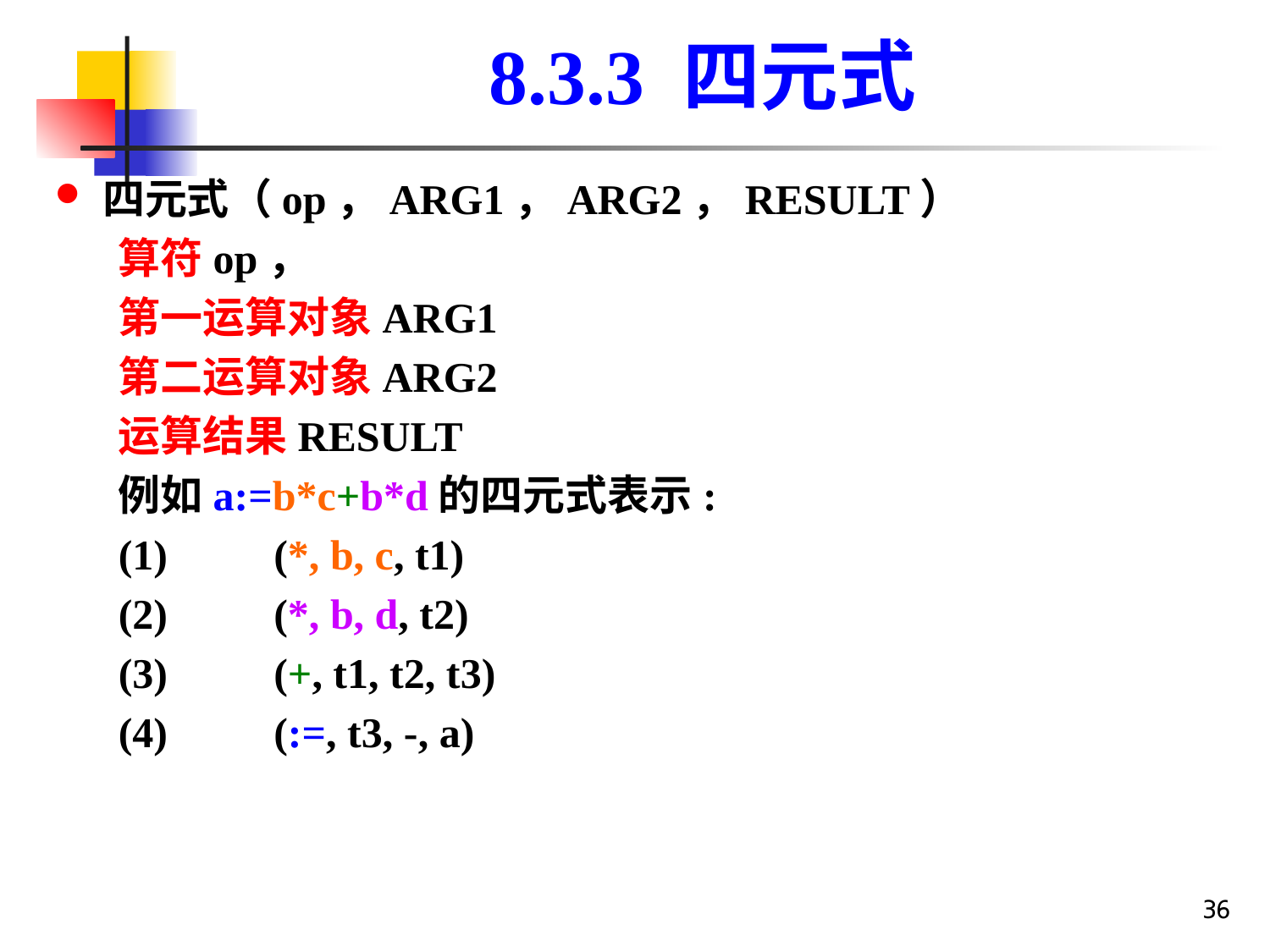

8.3.3 四元式
四元式（op，ARG1，ARG2，RESULT）
算符op，
第一运算对象ARG1
第二运算对象ARG2
运算结果RESULT
例如a:=b*c+b*d的四元式表示:
(1)          (*, b, c, t1)
(2)          (*, b, d, t2)
(3)          (+, t1, t2, t3)
(4)          (:=, t3, -, a)
36